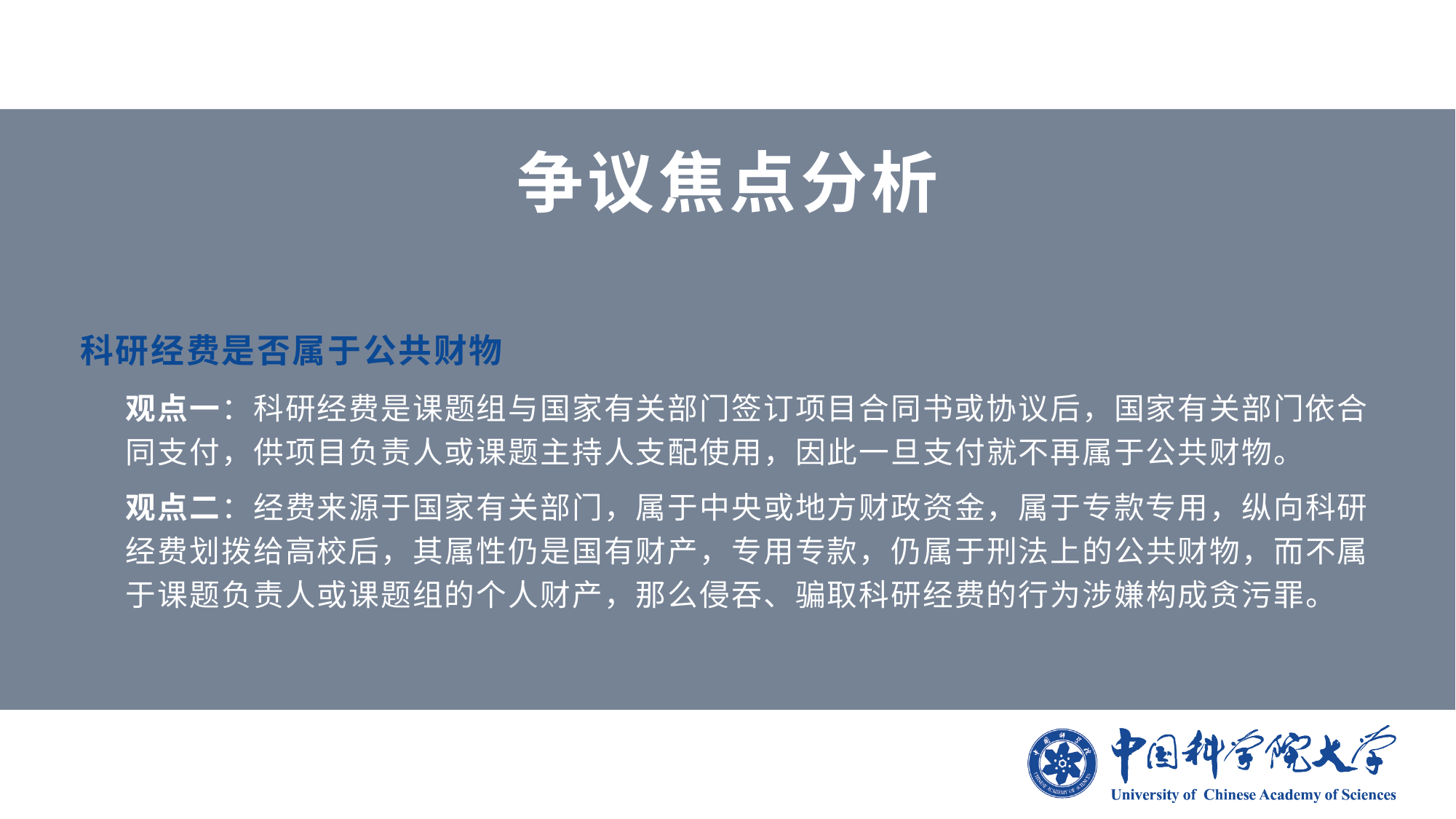

争议焦点分析
科研经费是否属于公共财物
观点一：科研经费是课题组与国家有关部门签订项目合同书或协议后，国家有关部门依合同支付，供项目负责人或课题主持人支配使用，因此一旦支付就不再属于公共财物。
观点二：经费来源于国家有关部门，属于中央或地方财政资金，属于专款专用，纵向科研经费划拨给高校后，其属性仍是国有财产，专用专款，仍属于刑法上的公共财物，而不属于课题负责人或课题组的个人财产，那么侵吞、骗取科研经费的行为涉嫌构成贪污罪。